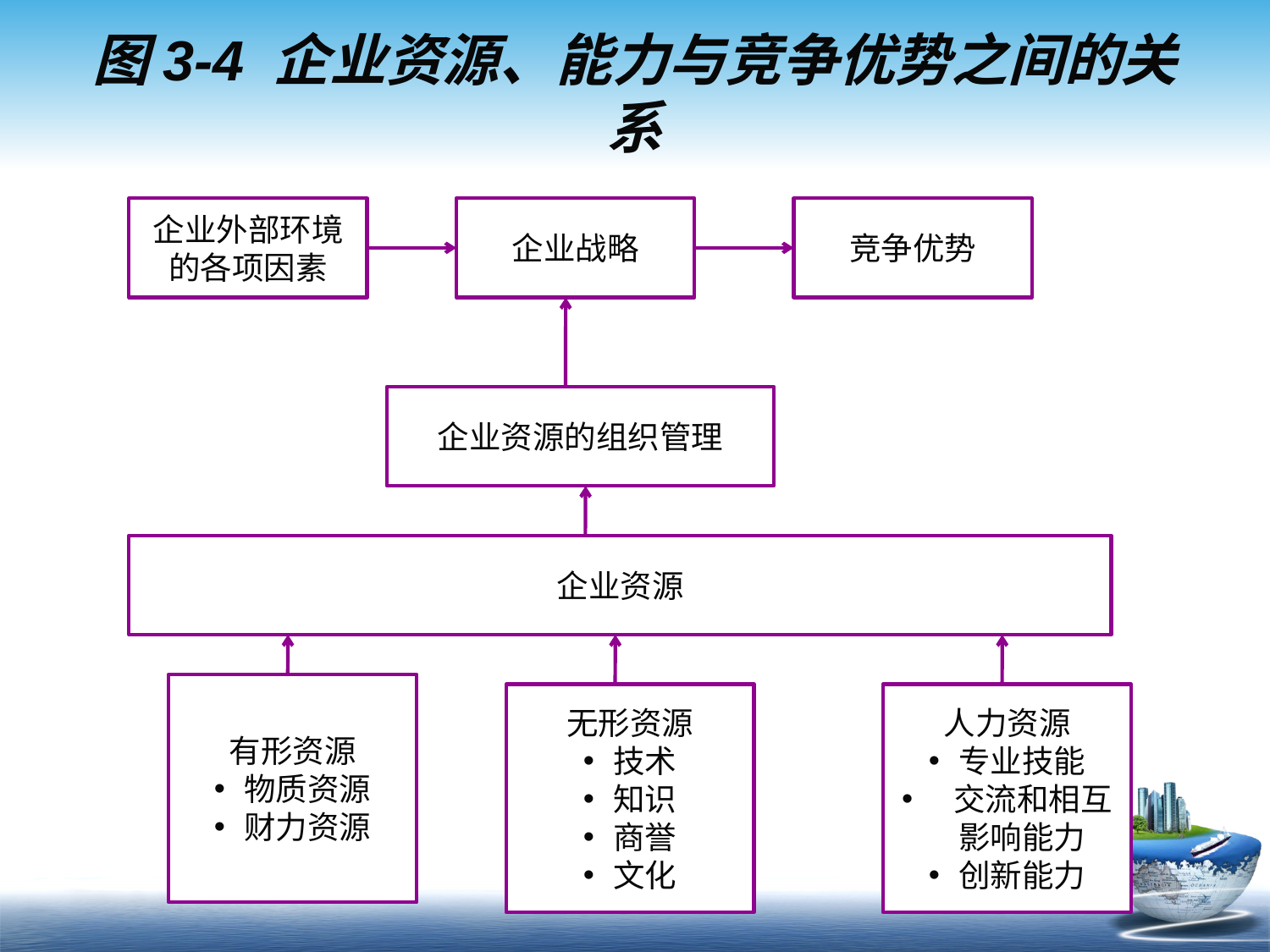

# 图3-4 企业资源、能力与竞争优势之间的关系
企业外部环境的各项因素
企业战略
竞争优势
企业资源的组织管理
企业资源
有形资源
物质资源
财力资源
无形资源
技术
知识
商誉
文化
人力资源
专业技能
  交流和相互影响能力
创新能力